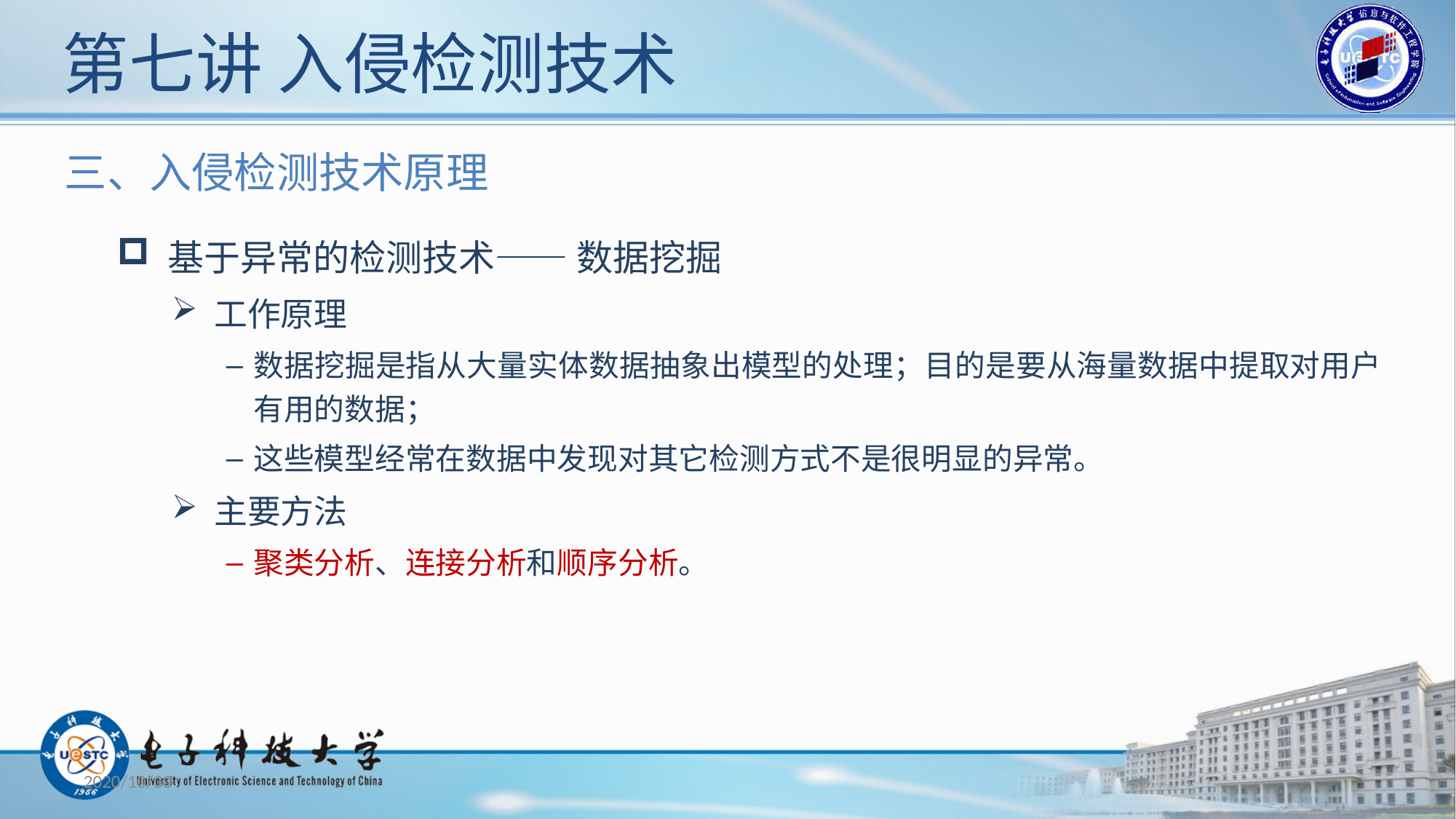

# 第七讲 入侵检测技术
三、入侵检测技术原理
 基于异常的检测技术—— 数据挖掘
 工作原理
数据挖掘是指从大量实体数据抽象出模型的处理；目的是要从海量数据中提取对用户有用的数据；
这些模型经常在数据中发现对其它检测方式不是很明显的异常。
 主要方法
聚类分析、连接分析和顺序分析。
2020/10/30